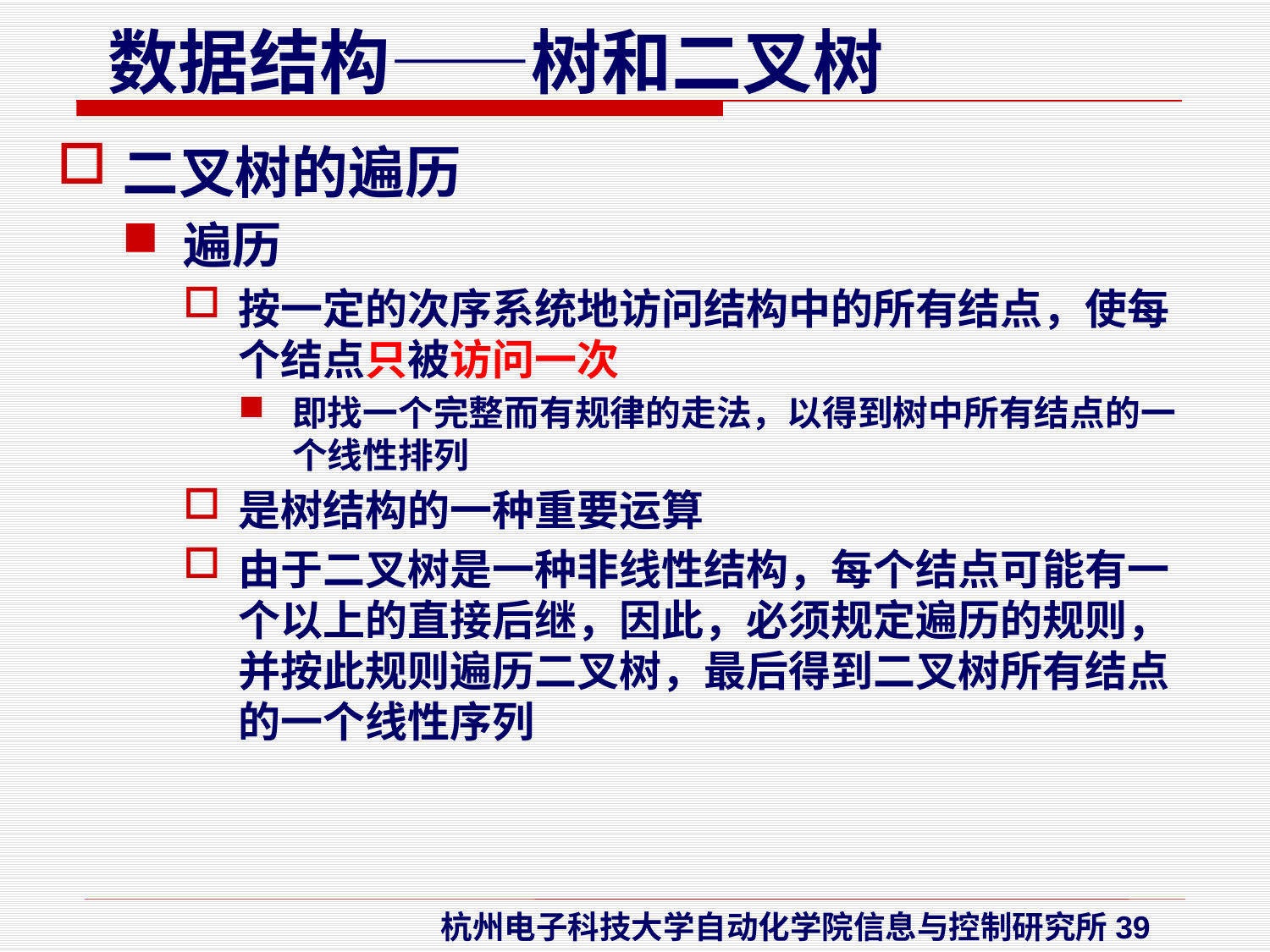

二叉树的遍历
遍历
按一定的次序系统地访问结构中的所有结点，使每个结点只被访问一次
即找一个完整而有规律的走法，以得到树中所有结点的一个线性排列
是树结构的一种重要运算
由于二叉树是一种非线性结构，每个结点可能有一个以上的直接后继，因此，必须规定遍历的规则，并按此规则遍历二叉树，最后得到二叉树所有结点的一个线性序列